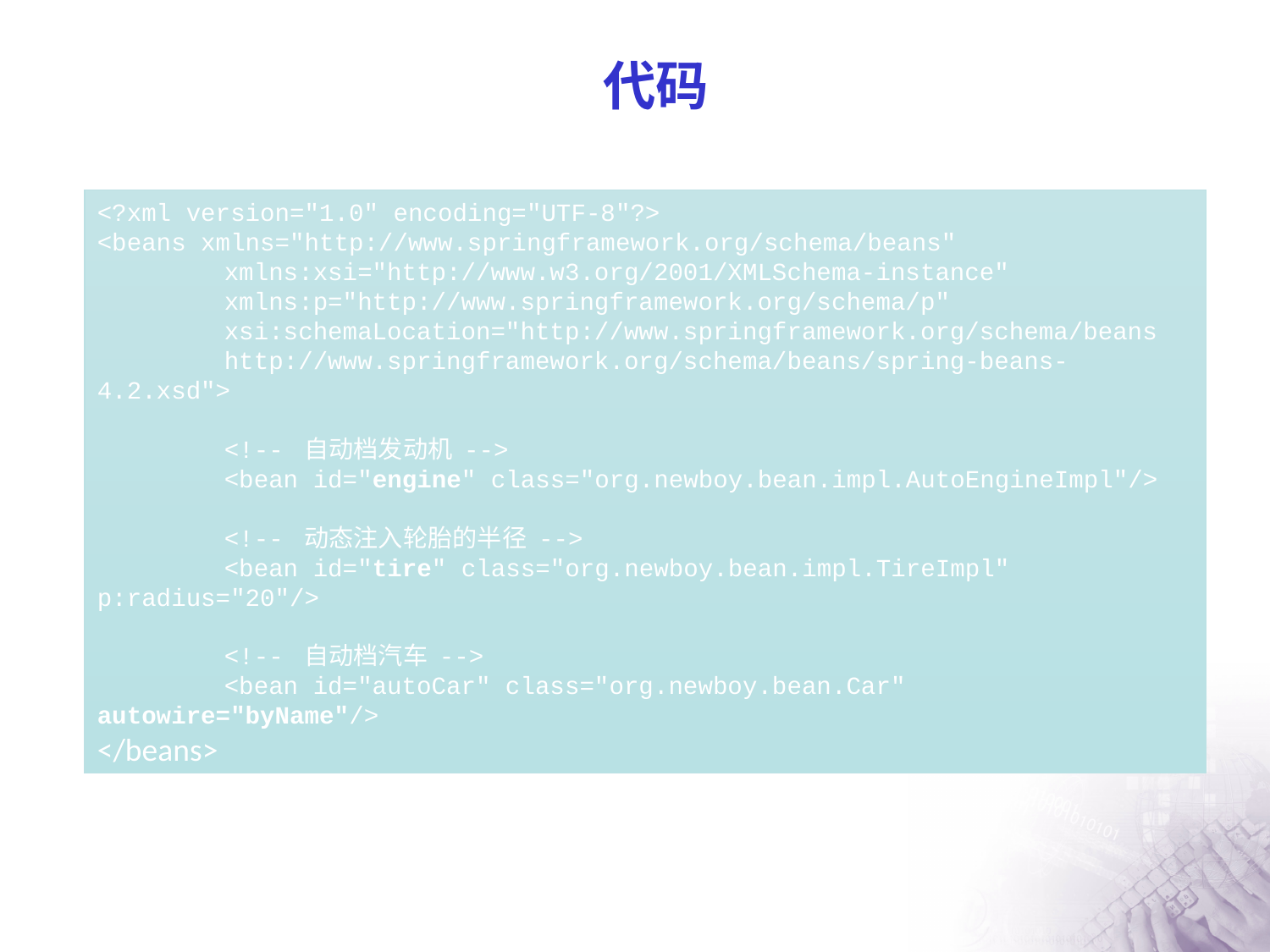

# 代码
<?xml version="1.0" encoding="UTF-8"?>
<beans xmlns="http://www.springframework.org/schema/beans"
	xmlns:xsi="http://www.w3.org/2001/XMLSchema-instance"
	xmlns:p="http://www.springframework.org/schema/p"
	xsi:schemaLocation="http://www.springframework.org/schema/beans
	http://www.springframework.org/schema/beans/spring-beans-4.2.xsd">

	<!-- 自动档发动机 -->
	<bean id="engine" class="org.newboy.bean.impl.AutoEngineImpl"/>

	<!-- 动态注入轮胎的半径 -->
	<bean id="tire" class="org.newboy.bean.impl.TireImpl" p:radius="20"/>

	<!-- 自动档汽车 -->
	<bean id="autoCar" class="org.newboy.bean.Car" autowire="byName"/>
</beans>